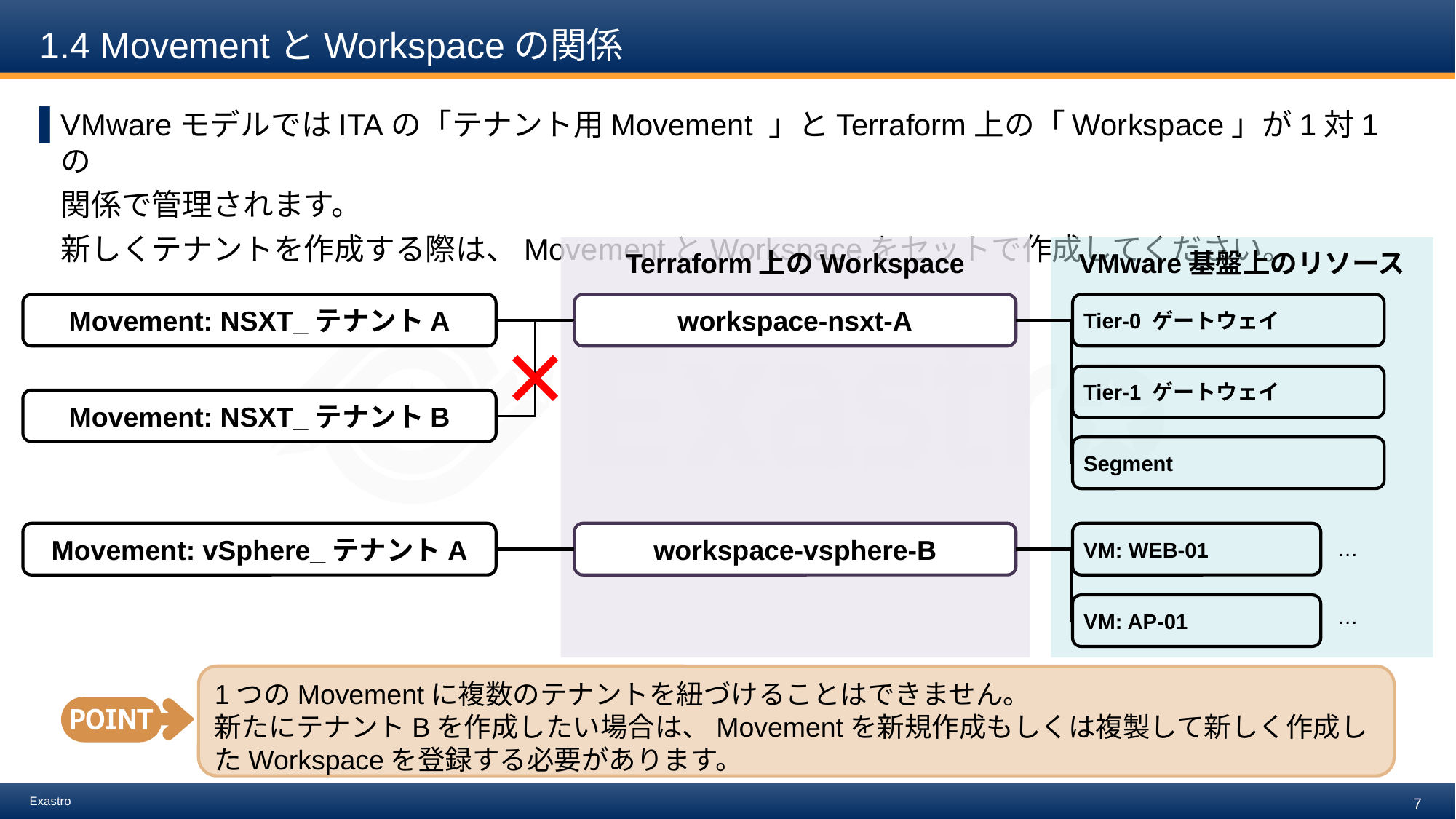

# 1.4 MovementとWorkspaceの関係
VMwareモデルではITAの「テナント用Movement 」とTerraform上の「Workspace」が1対1の
関係で管理されます。
新しくテナントを作成する際は、MovementとWorkspaceをセットで作成してください。

Terraform上のWorkspace
VMware基盤上のリソース
Movement: NSXT_テナントA
workspace-nsxt-A
Tier-0 ゲートウェイ

Tier-1 ゲートウェイ
Movement: NSXT_テナントB
Segment
Movement: vSphere_テナントA
workspace-vsphere-B
VM: WEB-01
…
VM: AP-01
…
1つのMovementに複数のテナントを紐づけることはできません。
新たにテナントBを作成したい場合は、Movementを新規作成もしくは複製して新しく作成したWorkspaceを登録する必要があります。